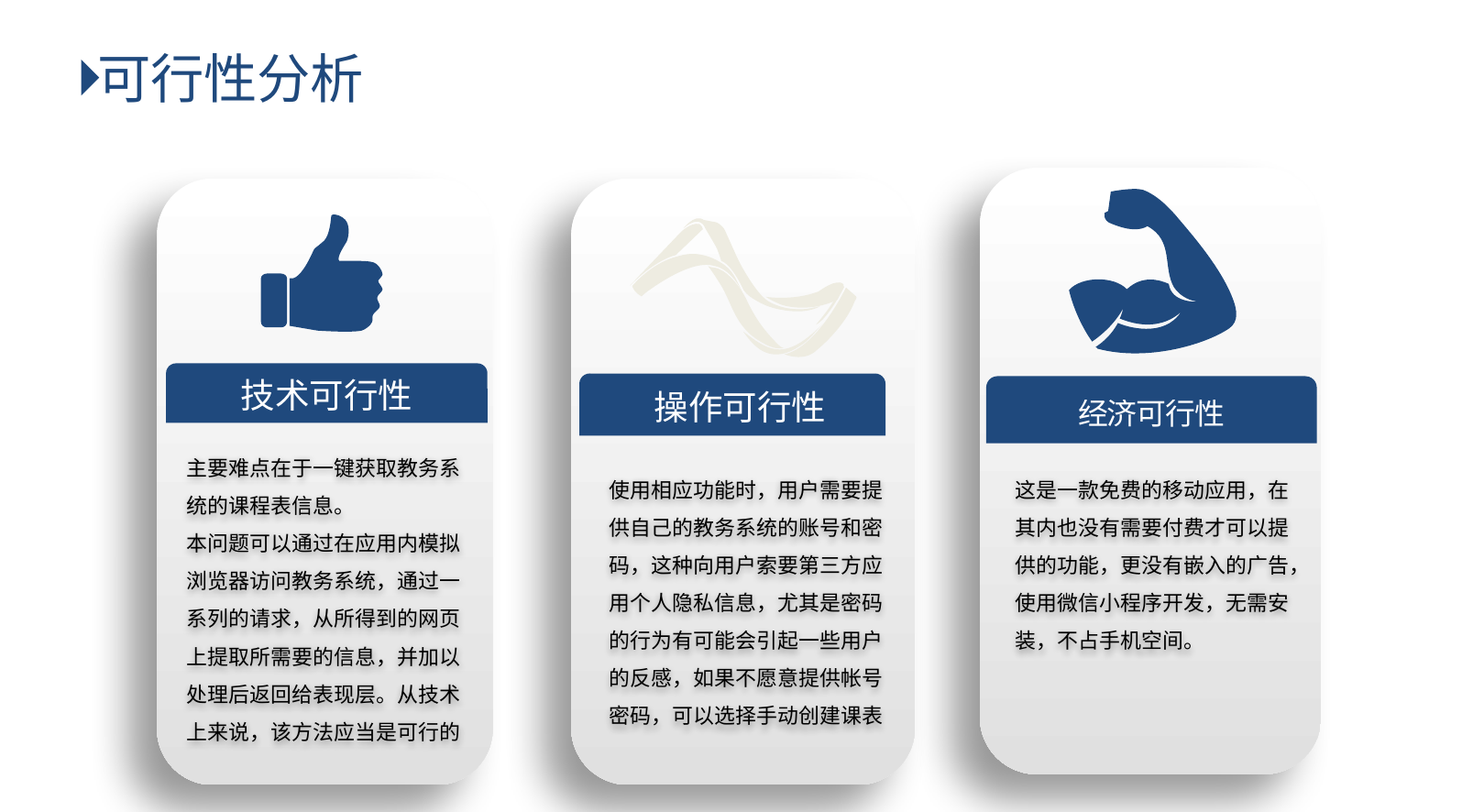

可行性分析

经济可行性
这是一款免费的移动应用，在其内也没有需要付费才可以提供的功能，更没有嵌入的广告，使用微信小程序开发，无需安装，不占手机空间。

技术可行性

主要难点在于一键获取教务系统的课程表信息。
本问题可以通过在应用内模拟浏览器访问教务系统，通过一系列的请求，从所得到的网页上提取所需要的信息，并加以处理后返回给表现层。从技术上来说，该方法应当是可行的

使用相应功能时，用户需要提供自己的教务系统的账号和密码，这种向用户索要第三方应用个人隐私信息，尤其是密码的行为有可能会引起一些用户的反感，如果不愿意提供帐号密码，可以选择手动创建课表
 操作可行性